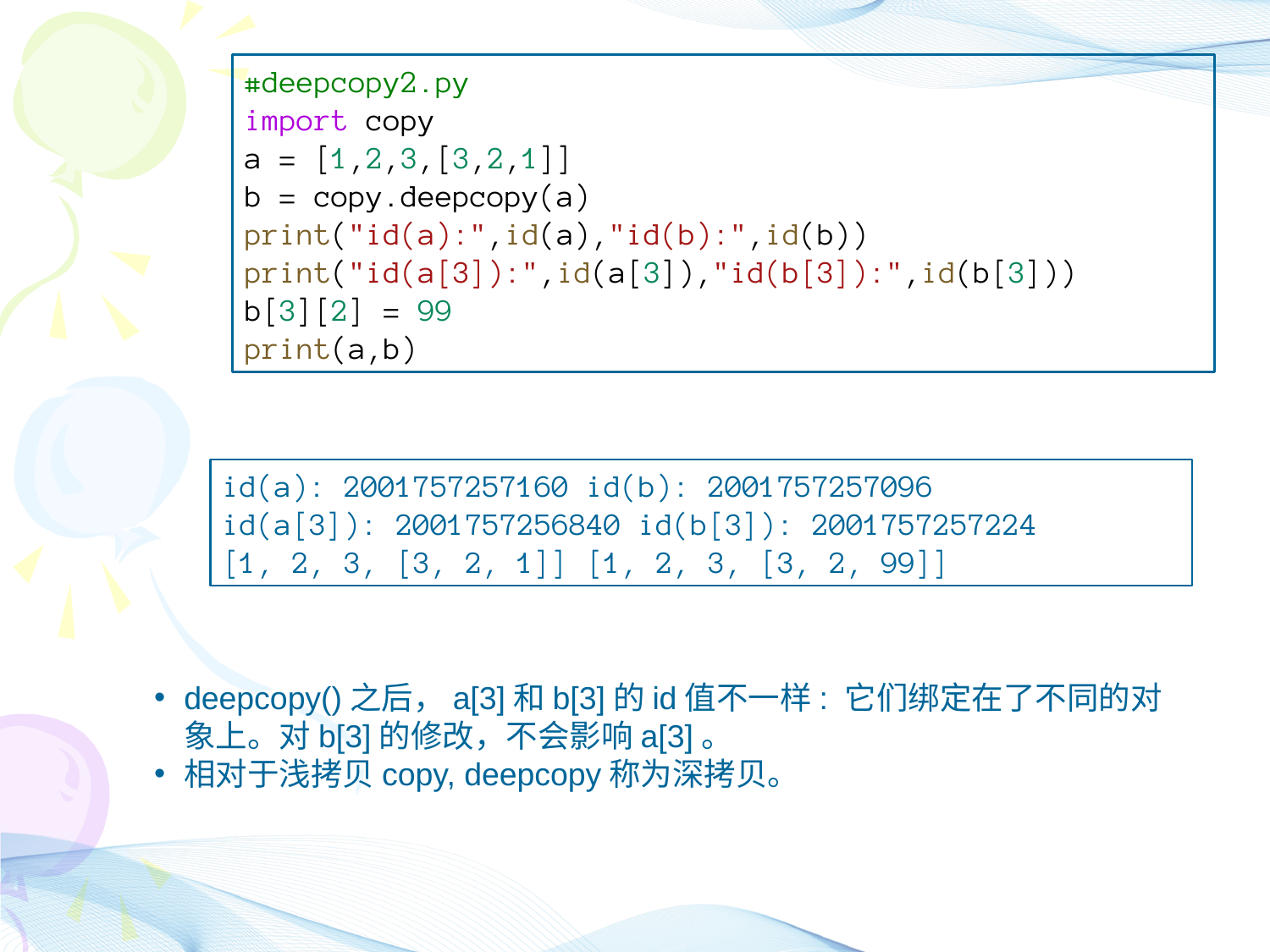

#deepcopy2.py
import copy
a = [1,2,3,[3,2,1]]
b = copy.deepcopy(a)
print("id(a):",id(a),"id(b):",id(b))
print("id(a[3]):",id(a[3]),"id(b[3]):",id(b[3]))
b[3][2] = 99
print(a,b)
id(a): 2001757257160 id(b): 2001757257096
id(a[3]): 2001757256840 id(b[3]): 2001757257224
[1, 2, 3, [3, 2, 1]] [1, 2, 3, [3, 2, 99]]
deepcopy()之后，a[3]和b[3]的id值不一样: 它们绑定在了不同的对象上。对b[3]的修改，不会影响a[3]。
相对于浅拷贝copy, deepcopy称为深拷贝。
31